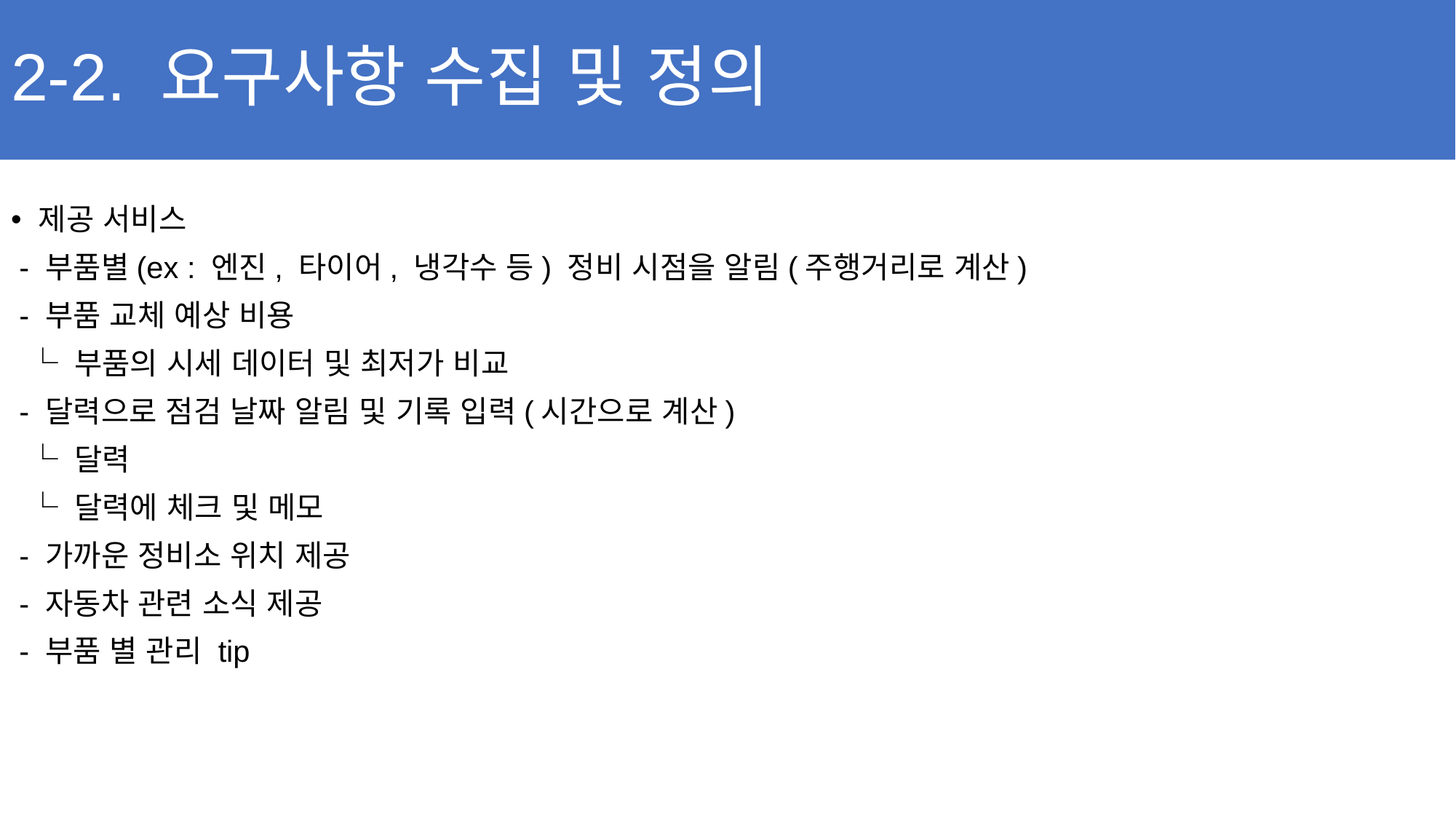

# 2-2. 요구사항 수집 및 정의
제공 서비스
 - 부품별(ex : 엔진, 타이어, 냉각수 등) 정비 시점을 알림(주행거리로 계산)
 - 부품 교체 예상 비용
  └ 부품의 시세 데이터 및 최저가 비교
 - 달력으로 점검 날짜 알림 및 기록 입력(시간으로 계산)
  └ 달력
  └ 달력에 체크 및 메모
 - 가까운 정비소 위치 제공
 - 자동차 관련 소식 제공
 - 부품 별 관리 tip